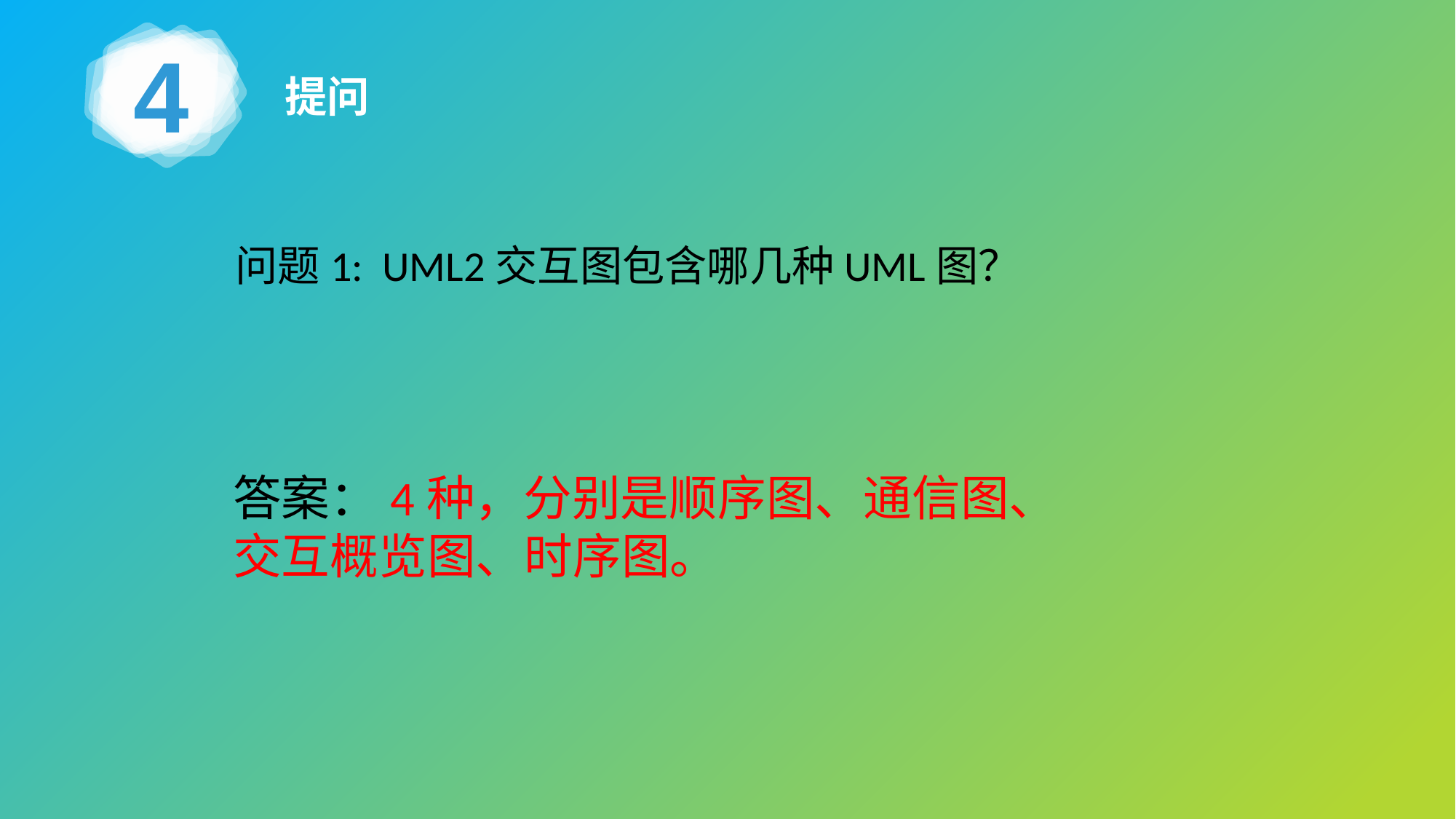

4

提问
问题1:  UML2交互图包含哪几种UML图？
答案：4种，分别是顺序图、通信图、交互概览图、时序图。